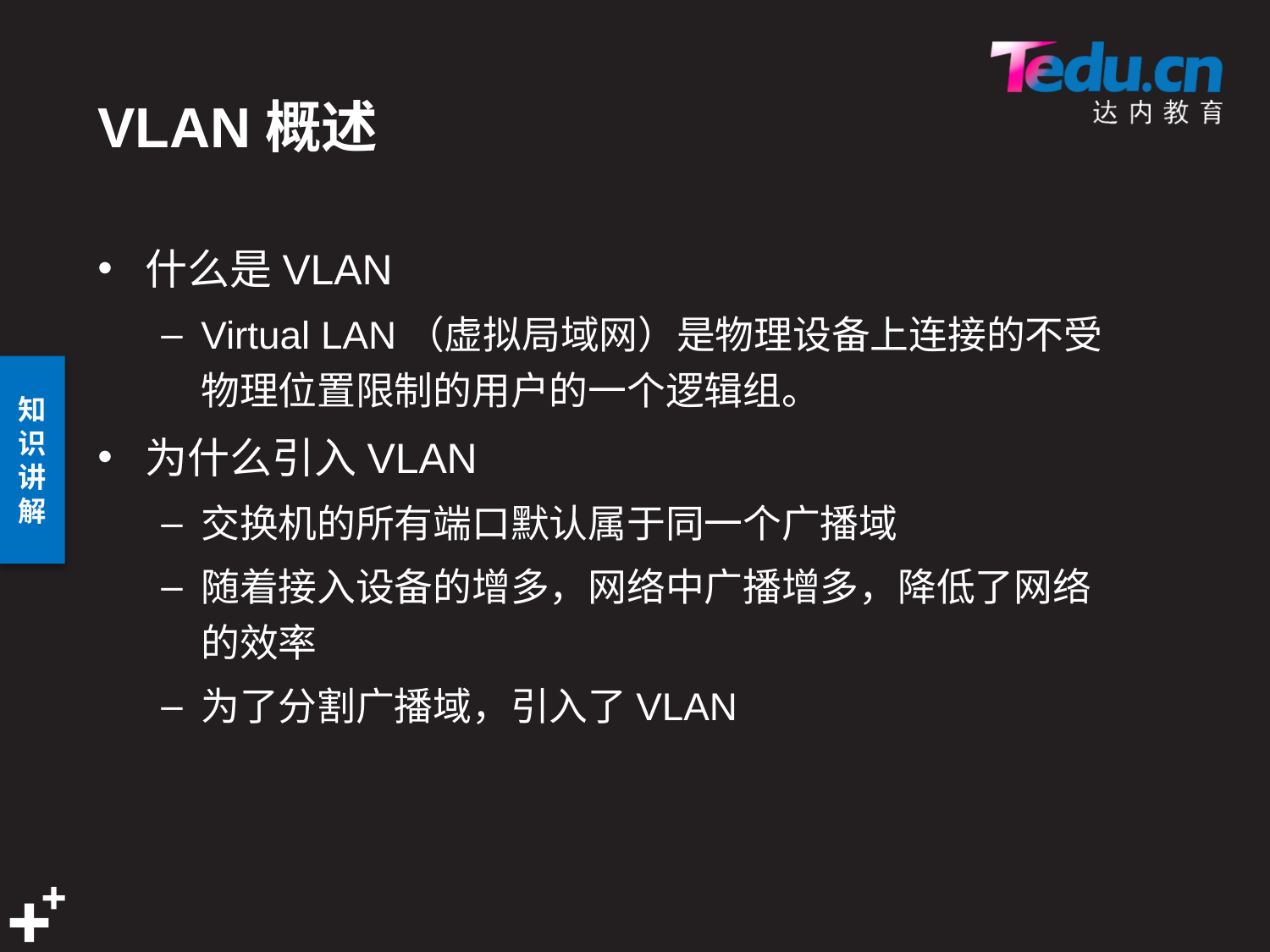

# VLAN概述
什么是VLAN
Virtual LAN（虚拟局域网）是物理设备上连接的不受物理位置限制的用户的一个逻辑组。
为什么引入VLAN
交换机的所有端口默认属于同一个广播域
随着接入设备的增多，网络中广播增多，降低了网络的效率
为了分割广播域，引入了VLAN